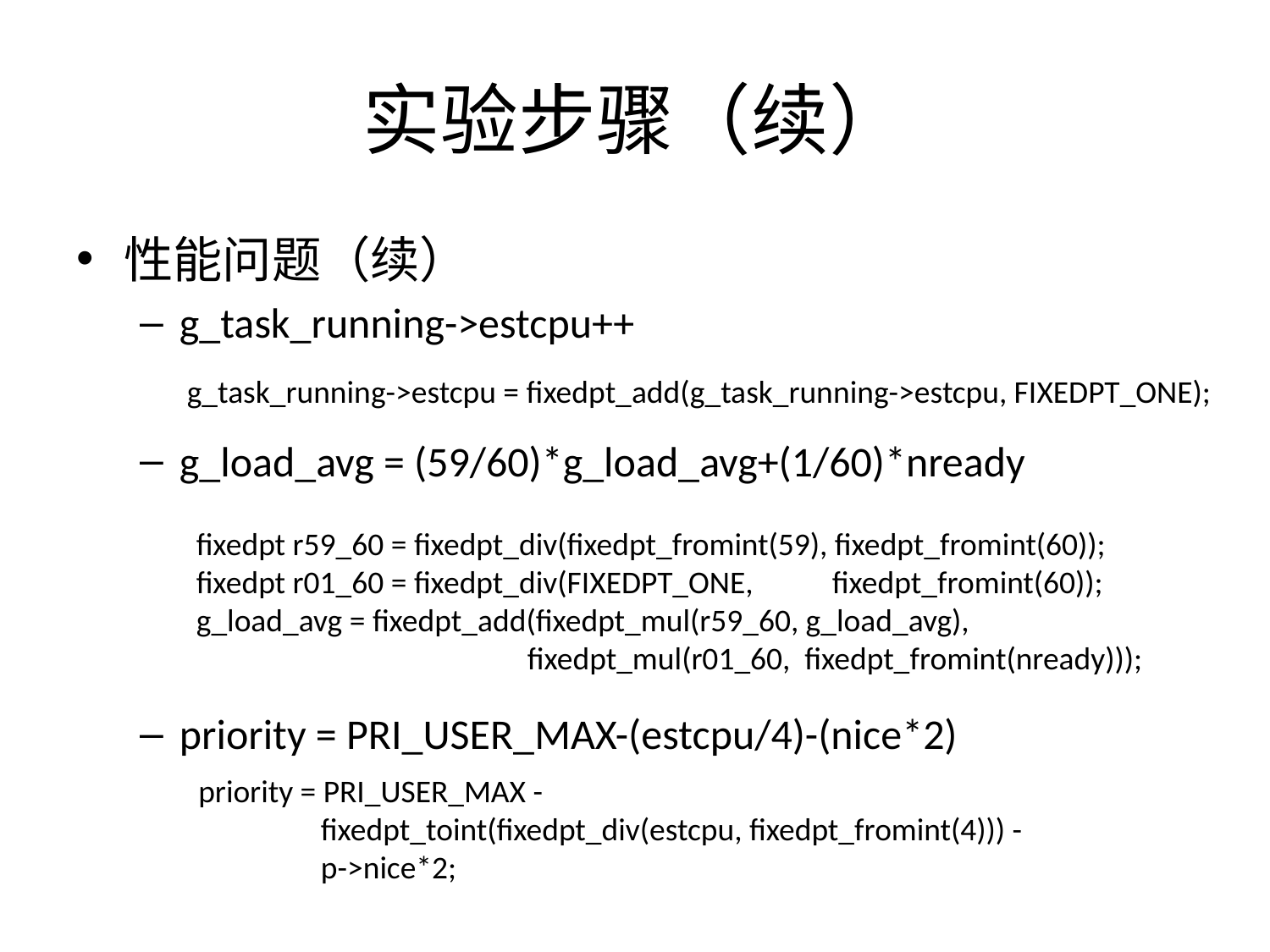

# 实验步骤（续）
性能问题（续）
g_task_running->estcpu++

g_load_avg = (59/60)*g_load_avg+(1/60)*nready

priority = PRI_USER_MAX-(estcpu/4)-(nice*2)

g_task_running->estcpu = fixedpt_add(g_task_running->estcpu, FIXEDPT_ONE);
fixedpt r59_60 = fixedpt_div(fixedpt_fromint(59), fixedpt_fromint(60));
fixedpt r01_60 = fixedpt_div(FIXEDPT_ONE,           fixedpt_fromint(60));
g_load_avg = fixedpt_add(fixedpt_mul(r59_60, g_load_avg),
                                              fixedpt_mul(r01_60,  fixedpt_fromint(nready)));
priority = PRI_USER_MAX -
                 fixedpt_toint(fixedpt_div(estcpu, fixedpt_fromint(4))) -
                 p->nice*2;